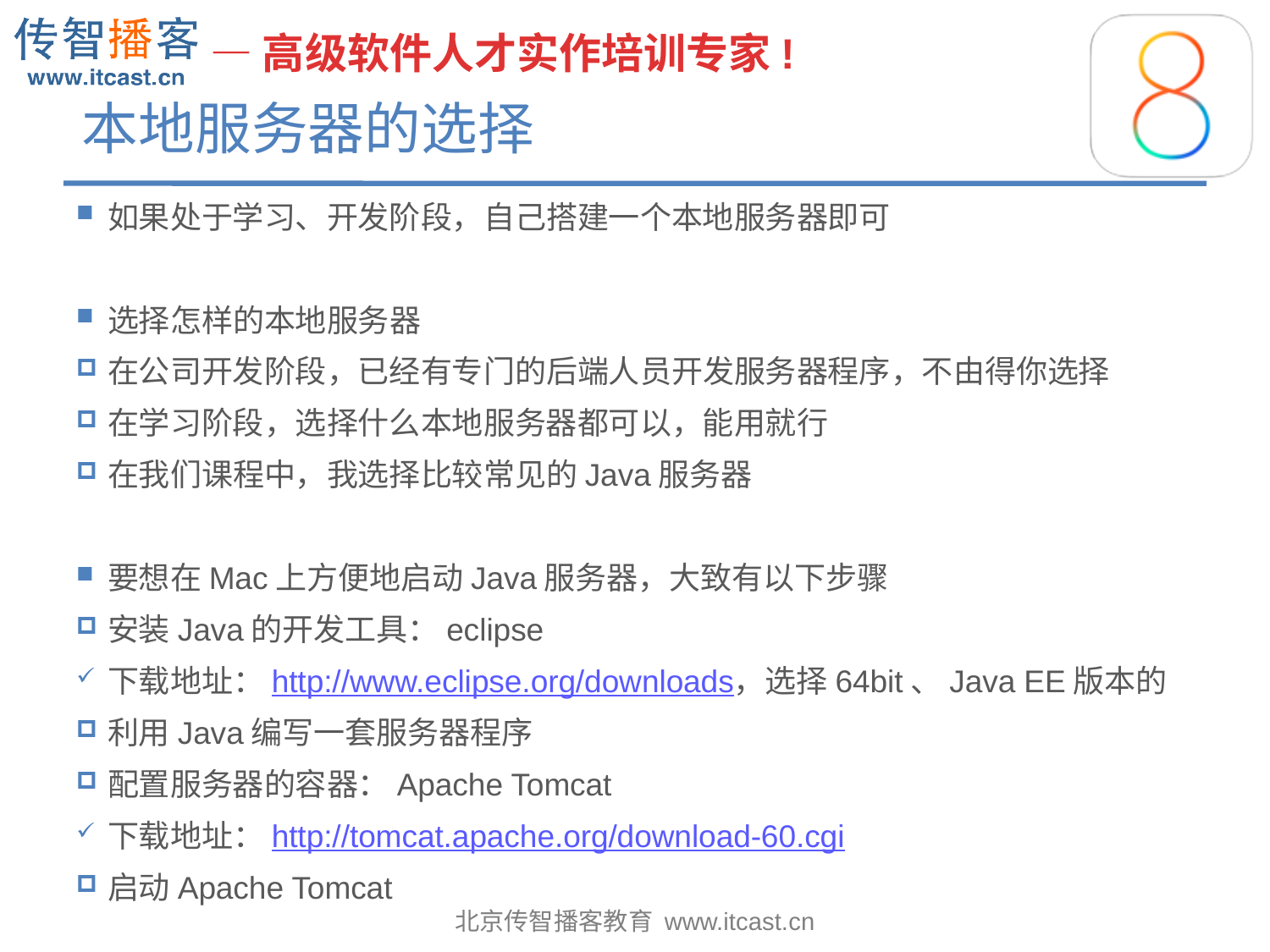

# 本地服务器的选择
如果处于学习、开发阶段，自己搭建一个本地服务器即可

选择怎样的本地服务器
在公司开发阶段，已经有专门的后端人员开发服务器程序，不由得你选择
在学习阶段，选择什么本地服务器都可以，能用就行
在我们课程中，我选择比较常见的Java服务器

要想在Mac上方便地启动Java服务器，大致有以下步骤
安装Java的开发工具：eclipse
下载地址：http://www.eclipse.org/downloads，选择64bit、Java EE版本的
利用Java编写一套服务器程序
配置服务器的容器：Apache Tomcat
下载地址：http://tomcat.apache.org/download-60.cgi
启动Apache Tomcat